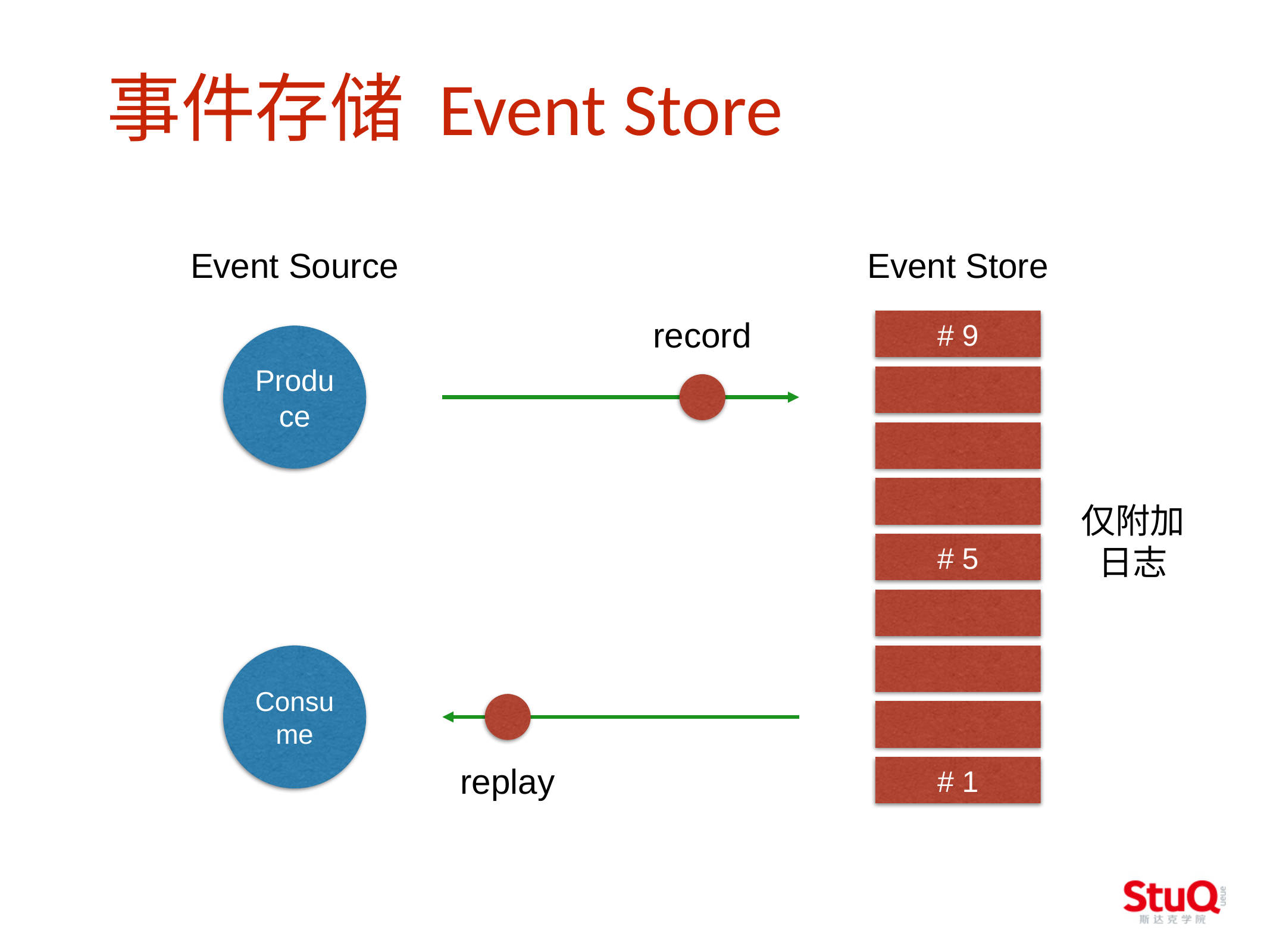

事件存储 Event Store
Event Source
Event Store
record
# 9
Produce

仅附加日志
# 5

Consume

replay
# 1